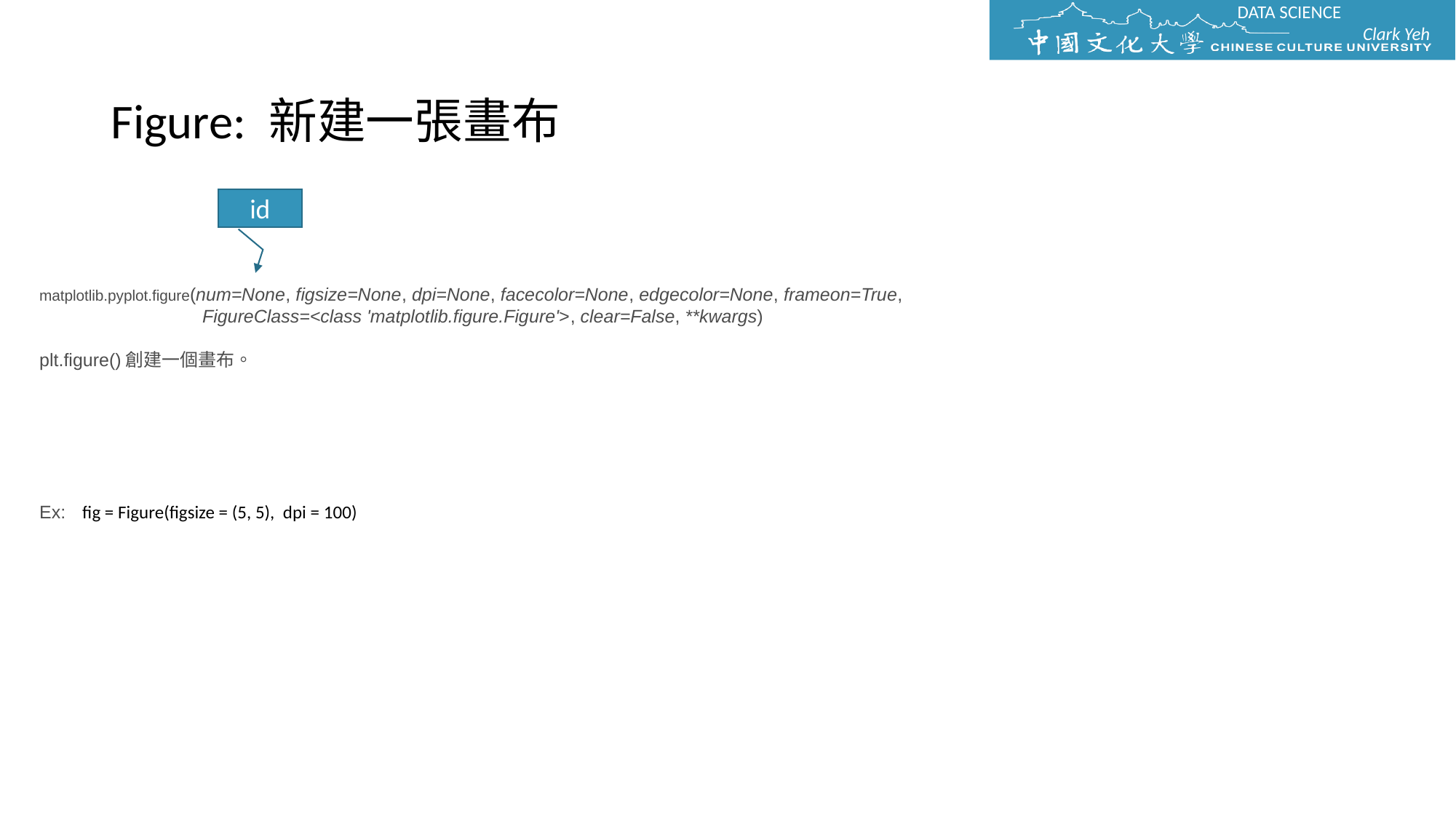

# Figure: 新建一張畫布
id
matplotlib.pyplot.figure(num=None, figsize=None, dpi=None, facecolor=None, edgecolor=None, frameon=True,
                                FigureClass=<class 'matplotlib.figure.Figure'>, clear=False, **kwargs)

plt.figure()創建一個畫布。

Ex:    fig = Figure(figsize = (5, 5),  dpi = 100)